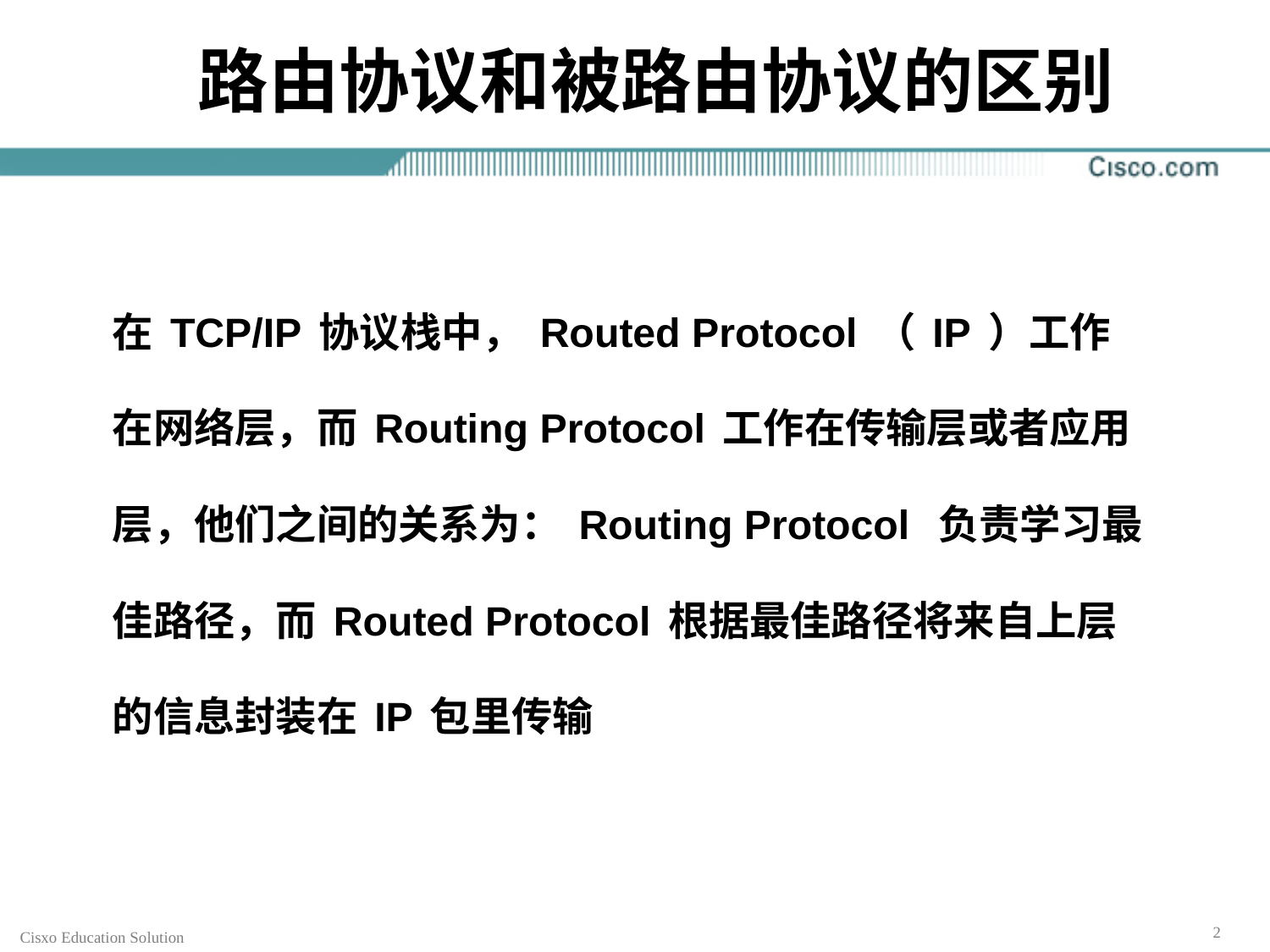

路由协议和被路由协议的区别
在TCP/IP协议栈中，Routed Protocol（IP）工作在网络层，而Routing Protocol工作在传输层或者应用层，他们之间的关系为：Routing Protocol 负责学习最佳路径，而Routed Protocol根据最佳路径将来自上层的信息封装在IP包里传输